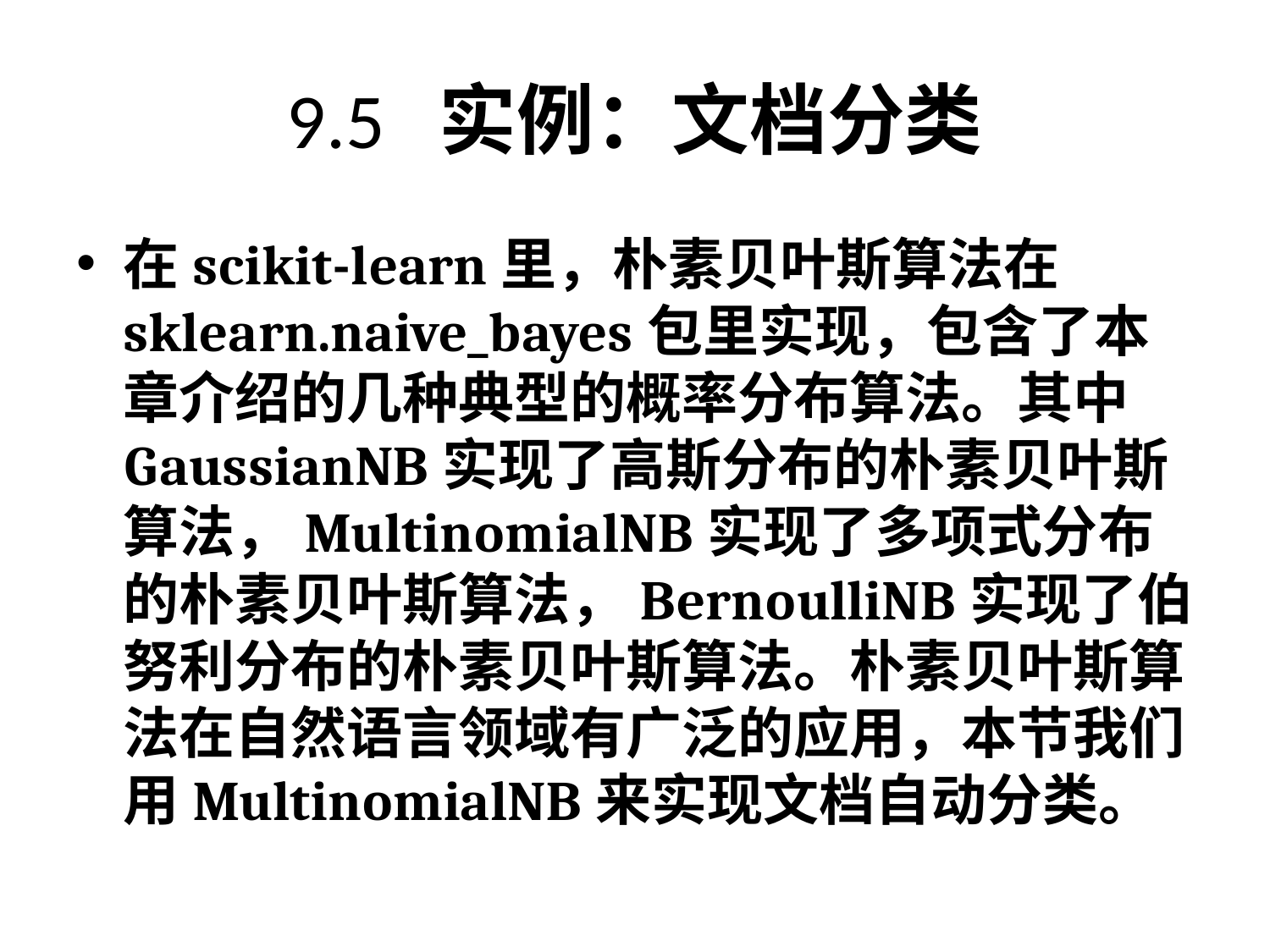

# 9.5  实例：文档分类
在scikit-learn里，朴素贝叶斯算法在sklearn.naive_bayes包里实现，包含了本章介绍的几种典型的概率分布算法。其中GaussianNB实现了高斯分布的朴素贝叶斯算法，MultinomialNB实现了多项式分布的朴素贝叶斯算法，BernoulliNB实现了伯努利分布的朴素贝叶斯算法。朴素贝叶斯算法在自然语言领域有广泛的应用，本节我们用MultinomialNB来实现文档自动分类。